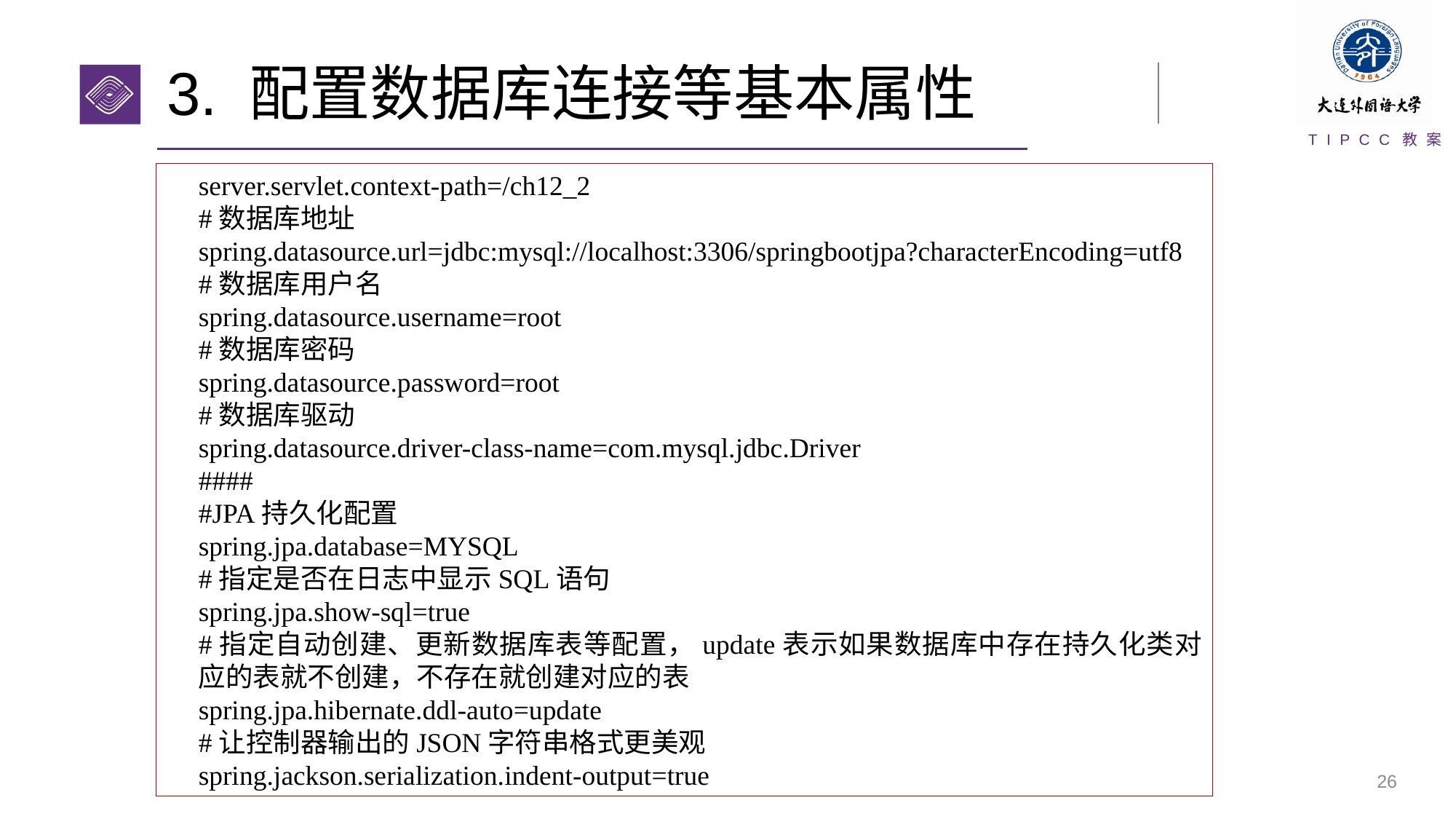

# 3. 配置数据库连接等基本属性
server.servlet.context-path=/ch12_2
#数据库地址
spring.datasource.url=jdbc:mysql://localhost:3306/springbootjpa?characterEncoding=utf8
#数据库用户名
spring.datasource.username=root
#数据库密码
spring.datasource.password=root
#数据库驱动
spring.datasource.driver-class-name=com.mysql.jdbc.Driver
####
#JPA持久化配置
spring.jpa.database=MYSQL
#指定是否在日志中显示SQL语句
spring.jpa.show-sql=true
#指定自动创建、更新数据库表等配置，update表示如果数据库中存在持久化类对应的表就不创建，不存在就创建对应的表
spring.jpa.hibernate.ddl-auto=update
#让控制器输出的JSON字符串格式更美观
spring.jackson.serialization.indent-output=true
26